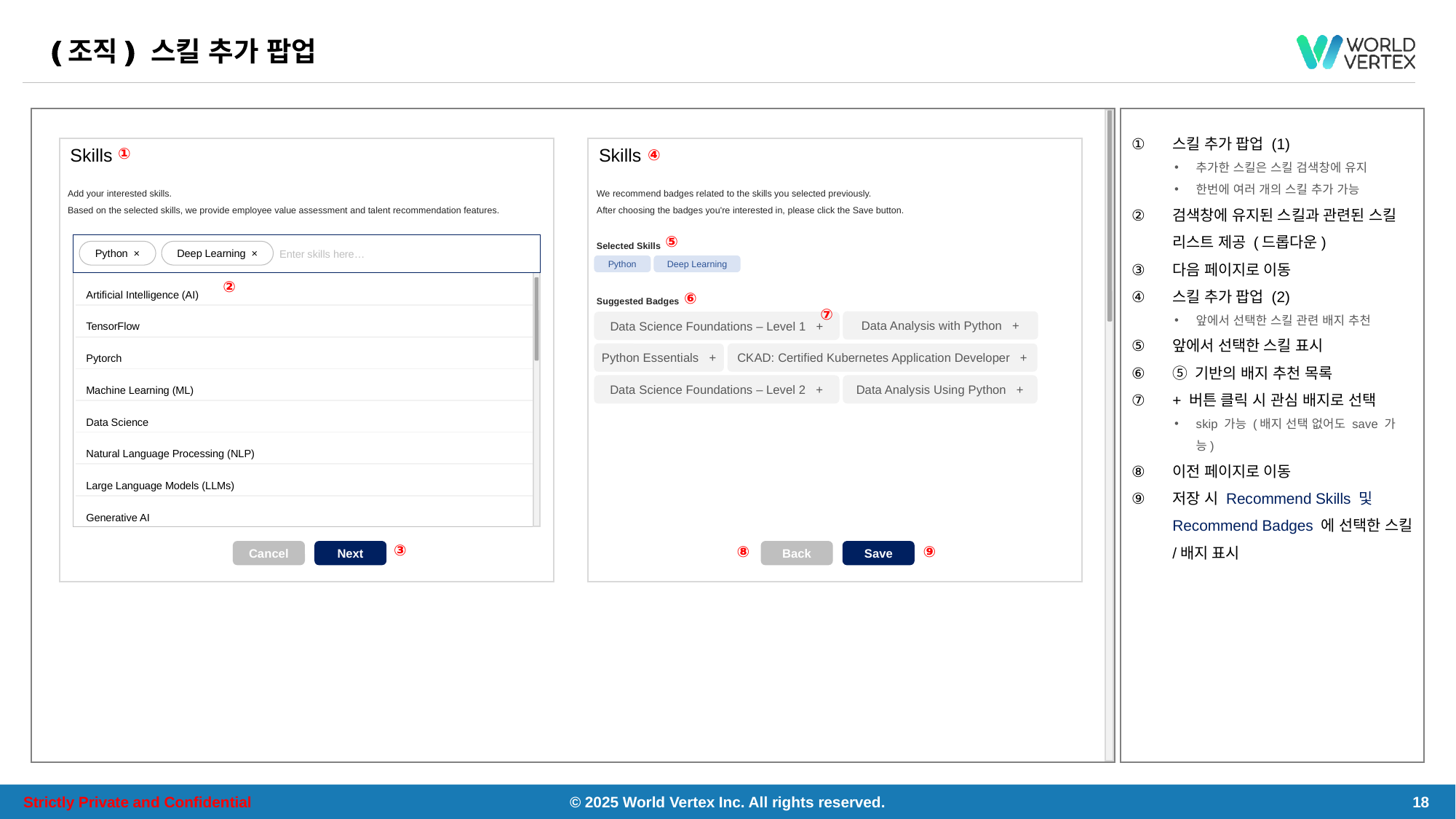

# (조직) 스킬 추가 팝업

스킬 추가 팝업 (1)
추가한 스킬은 스킬 검색창에 유지
한번에 여러 개의 스킬 추가 가능
검색창에 유지된 스킬과 관련된 스킬 리스트 제공 (드롭다운)
다음 페이지로 이동
스킬 추가 팝업 (2)
앞에서 선택한 스킬 관련 배지 추천
앞에서 선택한 스킬 표시
⑤ 기반의 배지 추천 목록
+ 버튼 클릭 시 관심 배지로 선택
skip 가능 (배지 선택 없어도 save 가능)
이전 페이지로 이동
저장 시 Recommend Skills 및 Recommend Badges 에 선택한 스킬/배지 표시

①
Skills
Add your interested skills.
Based on the selected skills, we provide employee value assessment and talent recommendation features.
Artificial Intelligence (AI)
TensorFlow
Pytorch
Machine Learning (ML)
Data Science
Natural Language Processing (NLP)
Large Language Models (LLMs)
Generative AI
Enter skills here…
Python  ×
Deep Learning  ×

Cancel
Next
②
③
Skills
④
We recommend badges related to the skills you selected previously.
After choosing the badges you're interested in, please click the Save button.
⑤
Selected Skills
Python
Deep Learning
⑥
Suggested Badges
Data Analysis with Python   +
Data Science Foundations – Level 1   +
CKAD: Certified Kubernetes Application Developer   +
Python Essentials   +
Data Science Foundations – Level 2   +
Data Analysis Using Python   +
⑦
⑨
⑧
Back
Save